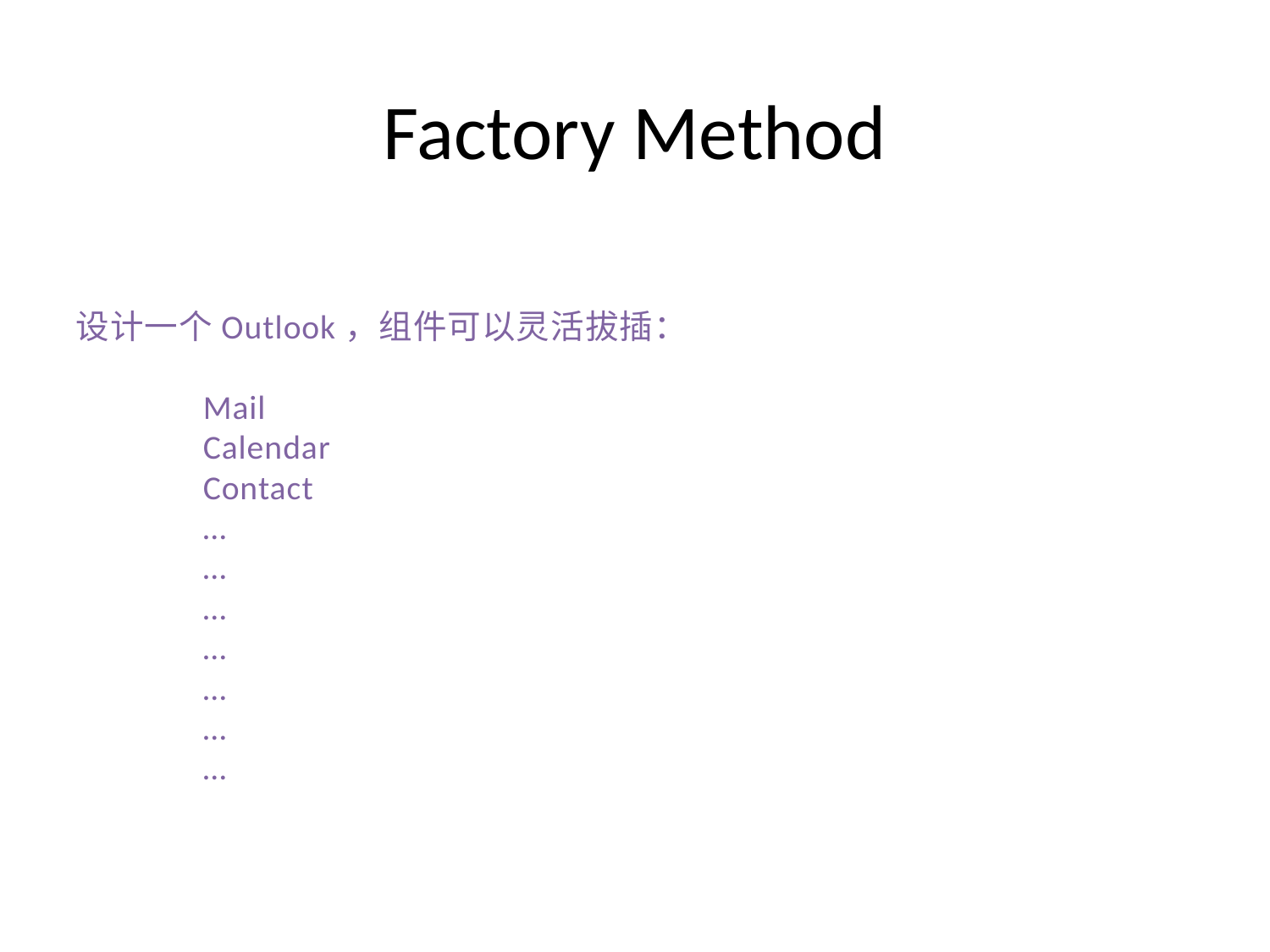

# Factory Method
设计一个Outlook，组件可以灵活拔插：

	Mail
	Calendar
	Contact
	…
	…
	…
	…
	…
	…
	…